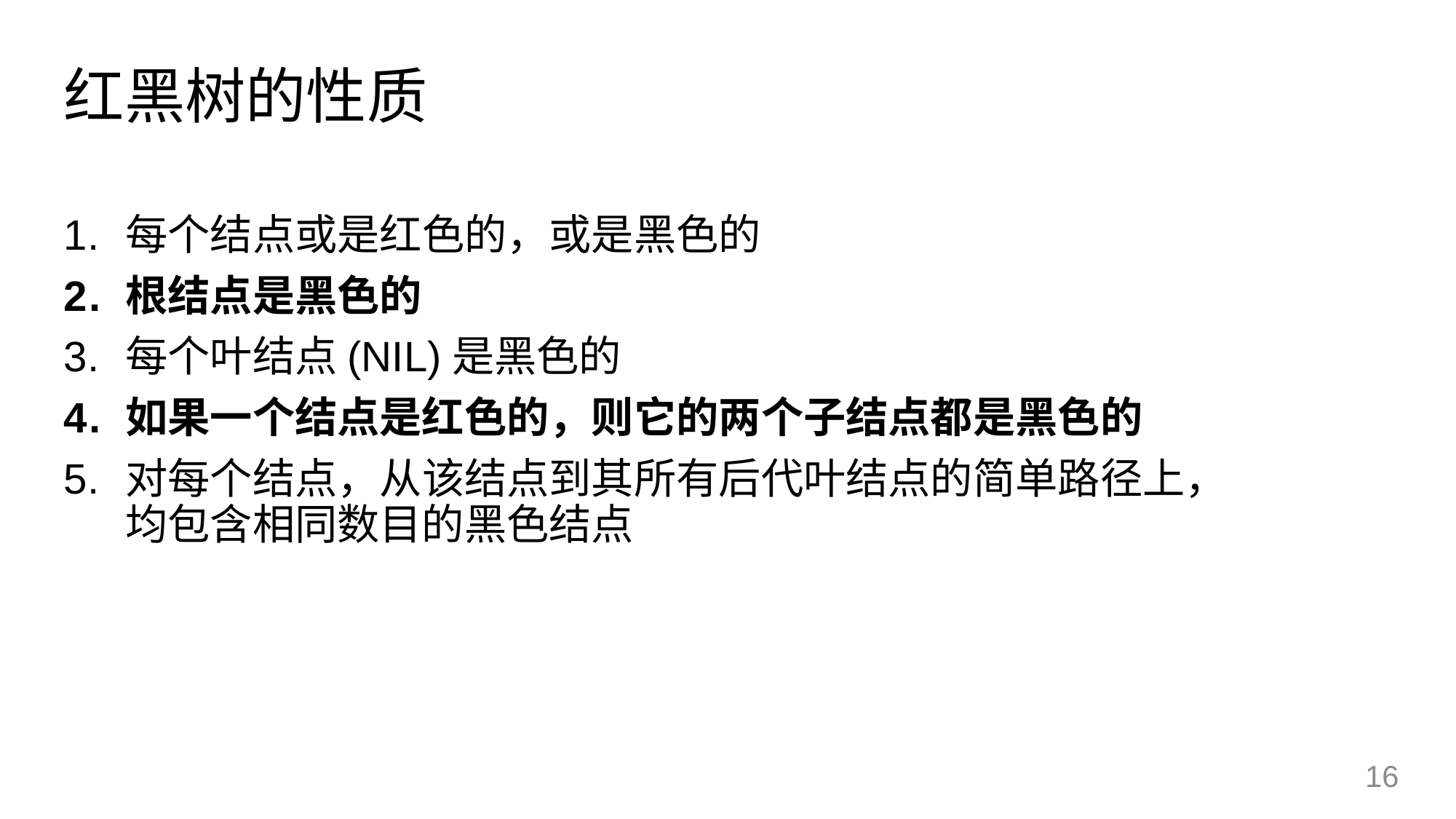

# 红黑树的性质
每个结点或是红色的，或是黑色的
根结点是黑色的
每个叶结点(NIL)是黑色的
如果一个结点是红色的，则它的两个子结点都是黑色的
对每个结点，从该结点到其所有后代叶结点的简单路径上，均包含相同数目的黑色结点
16